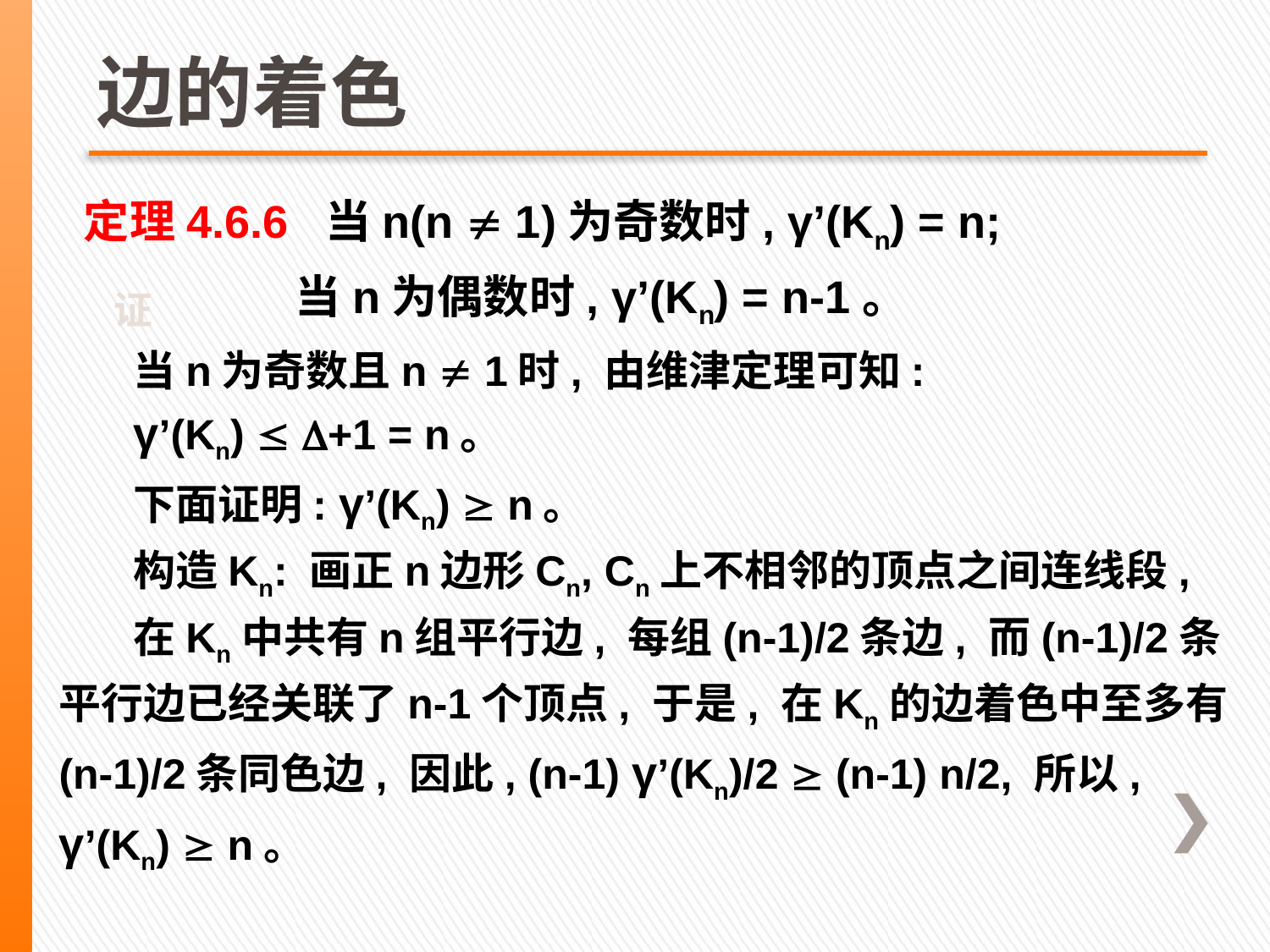

# 边的着色
定理4.6.6  当n(n ≠ 1)为奇数时, γ’(Kn) = n;
当n为偶数时, γ’(Kn) = n-1。
证
当n为奇数且n ≠ 1时, 由维津定理可知:
γ’(Kn) ≤ Δ+1 = n。
下面证明: γ’(Kn) ≥ n。
构造Kn: 画正n边形Cn, Cn上不相邻的顶点之间连线段,
在Kn中共有n组平行边, 每组(n-1)/2条边, 而(n-1)/2条平行边已经关联了n-1个顶点, 于是, 在Kn的边着色中至多有(n-1)/2条同色边, 因此, (n-1) γ’(Kn)/2 ≥ (n-1) n/2, 所以, γ’(Kn) ≥ n。